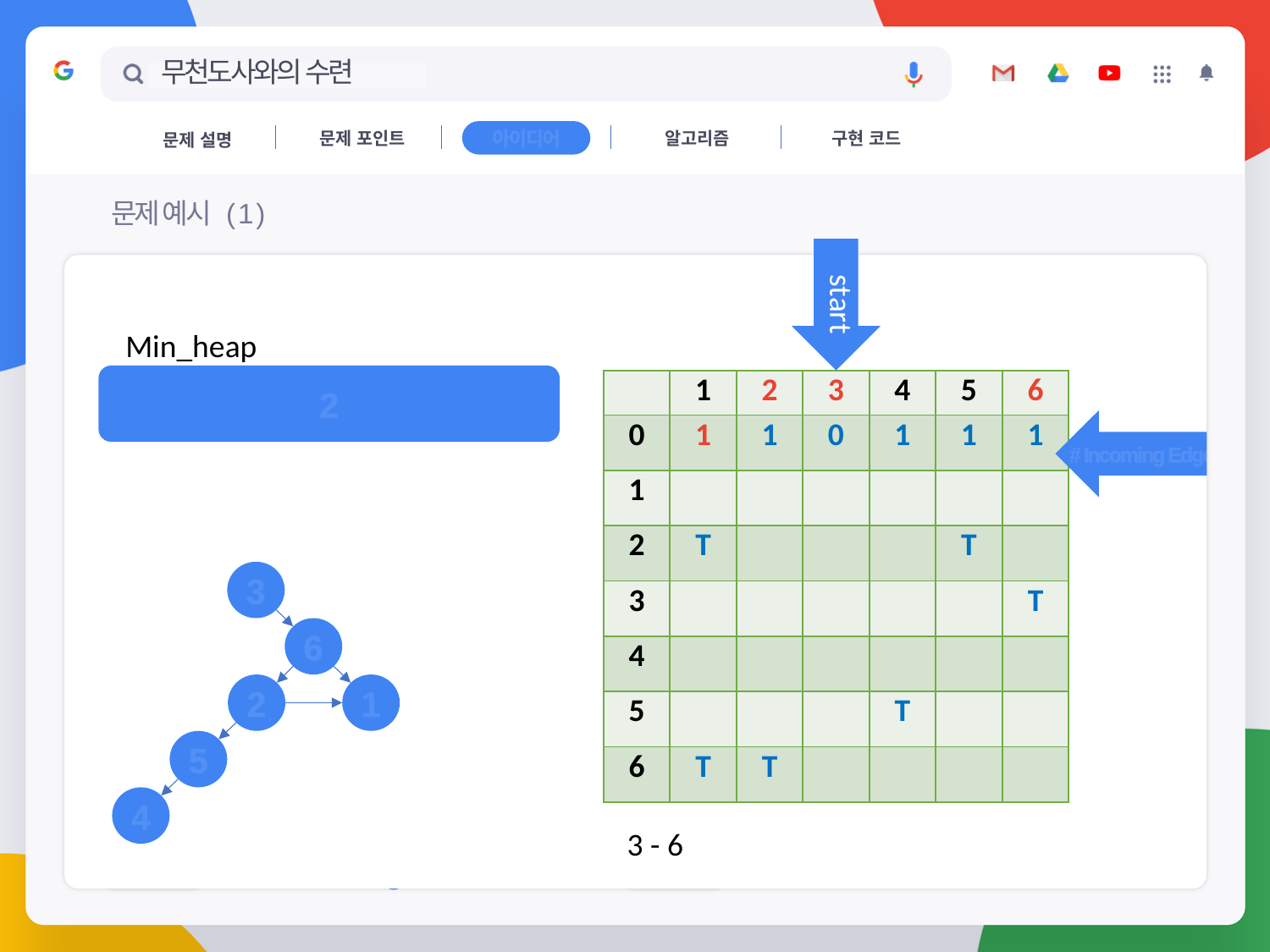

# 무천도사와의 수련

문제 포인트
알고리즘
구현 코드
문제 설명
아이디어
문제 예시 ( 1 )

start
Min_heap
2
|  | 1 | 2 | 3 | 4 | 5 | 6 |
| --- | --- | --- | --- | --- | --- | --- |
| 0 | 1 | 1 | 0 | 1 | 1 | 1 |
| 1 |  |  |  |  |  |  |
| 2 | T |  |  |  | T |  |
| 3 |  |  |  |  |  | T |
| 4 |  |  |  |  |  |  |
| 5 |  |  |  | T |  |  |
| 6 | T | T |  |  |  |  |
# Incoming Edge
3
6
2
1
5
4
3 - 6